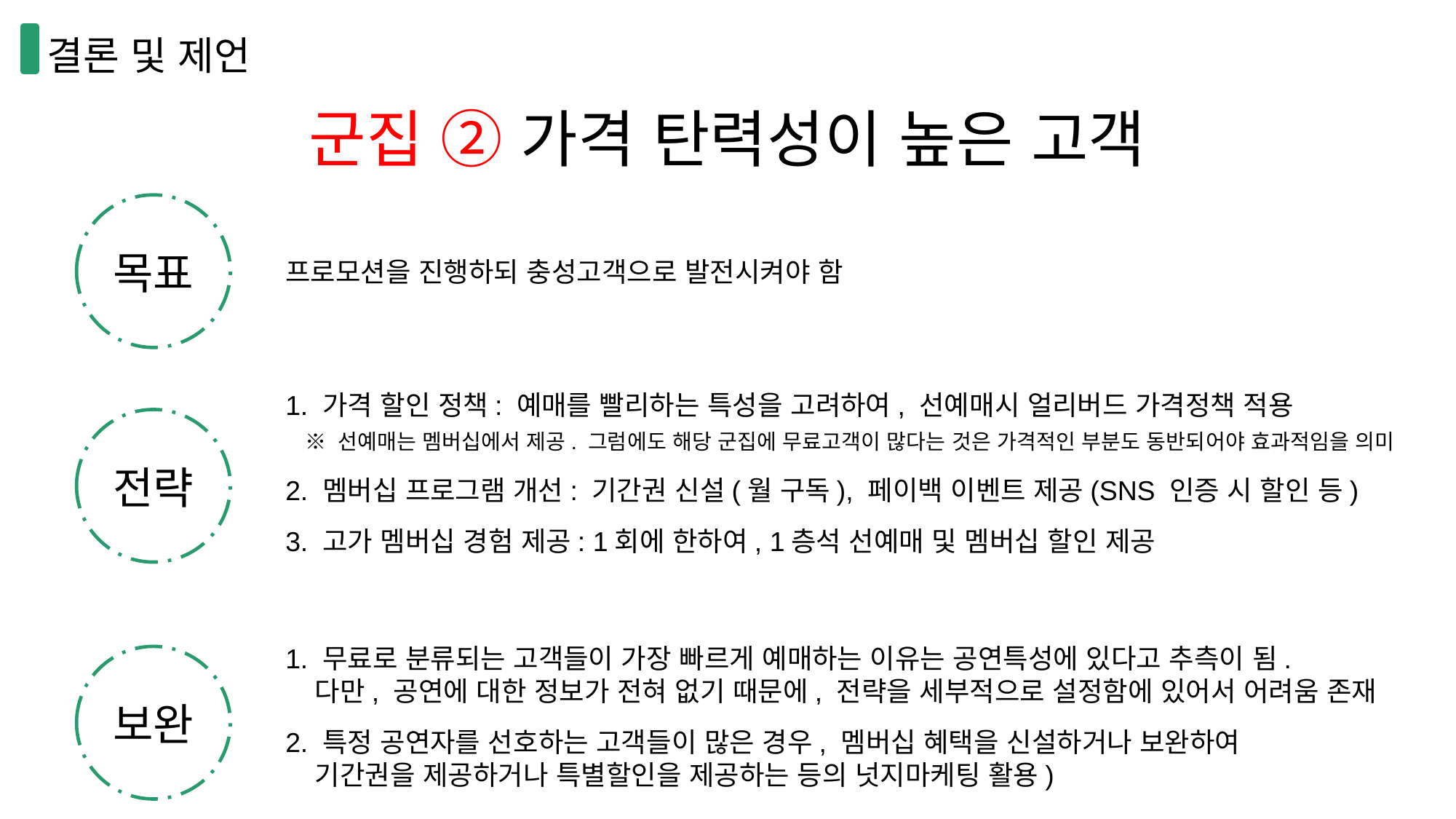

결론 및 제언

군집 ② 가격 탄력성이 높은 고객

목표
프로모션을 진행하되 충성고객으로 발전시켜야 함
1. 가격 할인 정책: 예매를 빨리하는 특성을 고려하여, 선예매시 얼리버드 가격정책 적용
   ※ 선예매는 멤버십에서 제공. 그럼에도 해당 군집에 무료고객이 많다는 것은 가격적인 부분도 동반되어야 효과적임을 의미

2. 멤버십 프로그램 개선: 기간권 신설(월 구독), 페이백 이벤트 제공(SNS 인증 시 할인 등)

3. 고가 멤버십 경험 제공: 1회에 한하여, 1층석 선예매 및 멤버십 할인 제공

전략
1. 무료로 분류되는 고객들이 가장 빠르게 예매하는 이유는 공연특성에 있다고 추측이 됨.
   다만, 공연에 대한 정보가 전혀 없기 때문에, 전략을 세부적으로 설정함에 있어서 어려움 존재

2. 특정 공연자를 선호하는 고객들이 많은 경우, 멤버십 혜택을 신설하거나 보완하여
   기간권을 제공하거나 특별할인을 제공하는 등의 넛지마케팅 활용)

보완